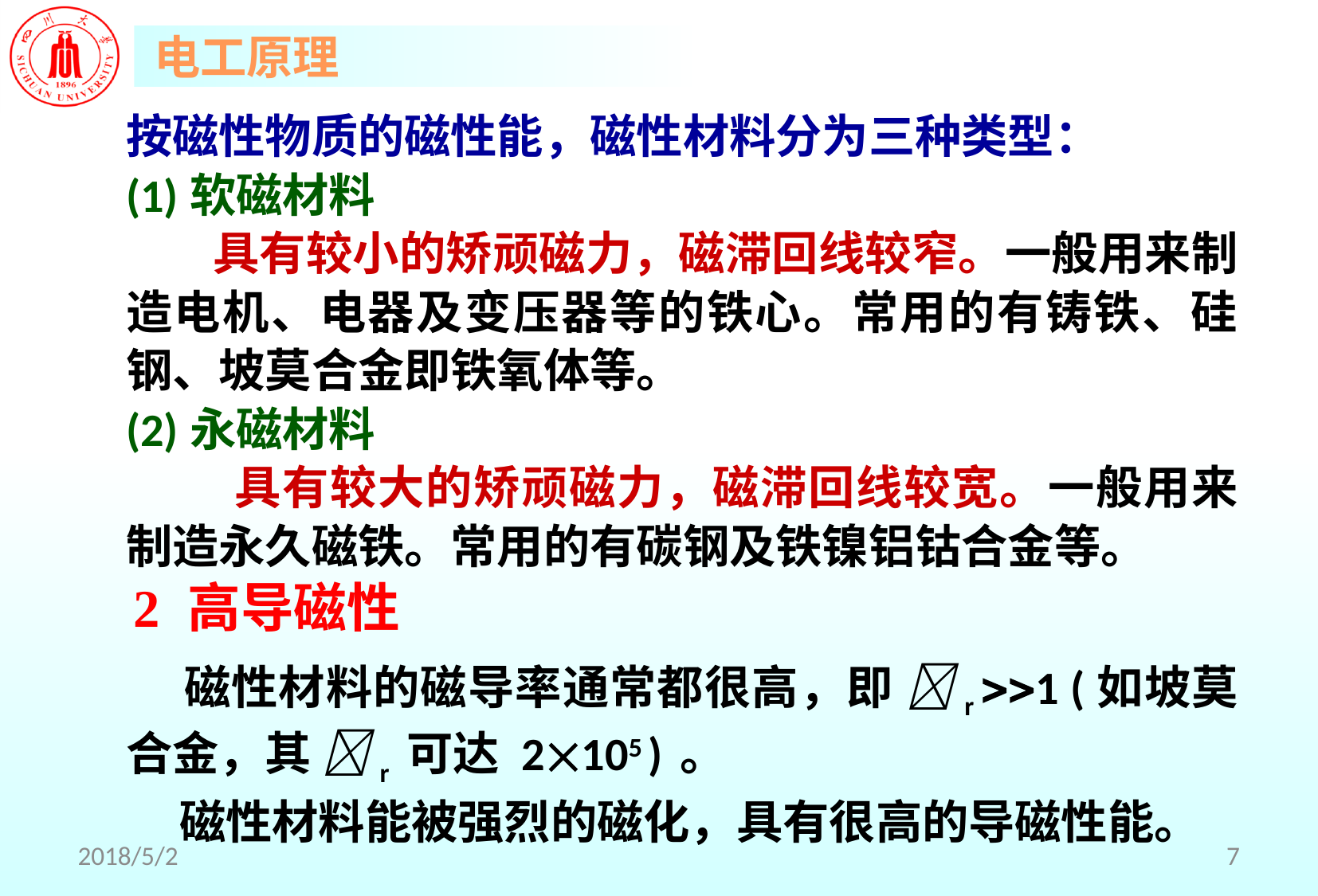

按磁性物质的磁性能，磁性材料分为三种类型：
(1)软磁材料
       具有较小的矫顽磁力，磁滞回线较窄。一般用来制造电机、电器及变压器等的铁心。常用的有铸铁、硅钢、坡莫合金即铁氧体等。
(2)永磁材料
        具有较大的矫顽磁力，磁滞回线较宽。一般用来制造永久磁铁。常用的有碳钢及铁镍铝钴合金等。
2 高导磁性
    磁性材料的磁导率通常都很高，即 μr >>1 (如坡莫合金，其 μr 可达 2×105 ) 。
    磁性材料能被强烈的磁化，具有很高的导磁性能。
2018/5/2
7